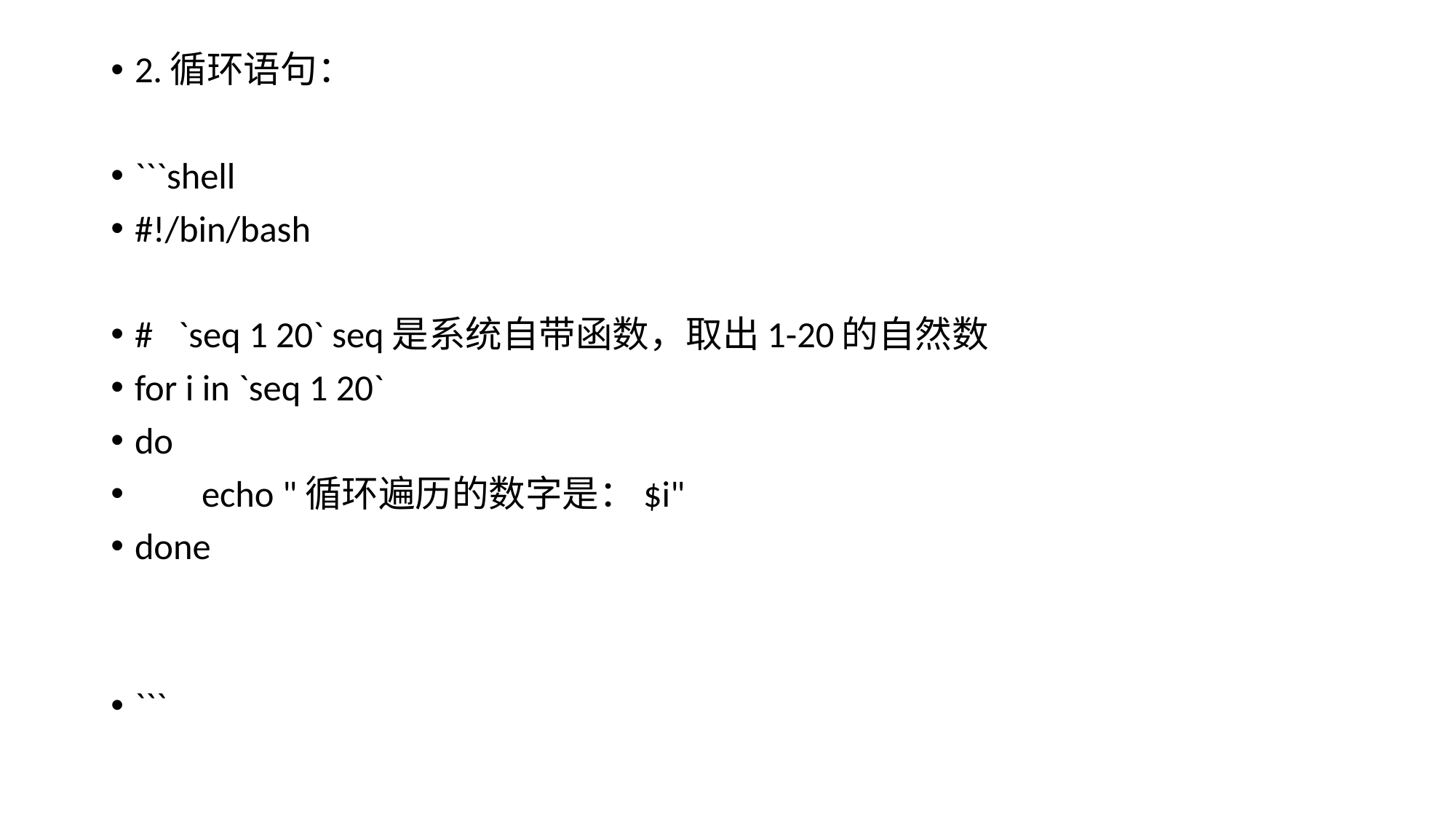

2.循环语句：

```shell
#!/bin/bash

#   `seq 1 20` seq是系统自带函数，取出1-20的自然数
for i in `seq 1 20`
do
        echo "循环遍历的数字是：$i"
done

```